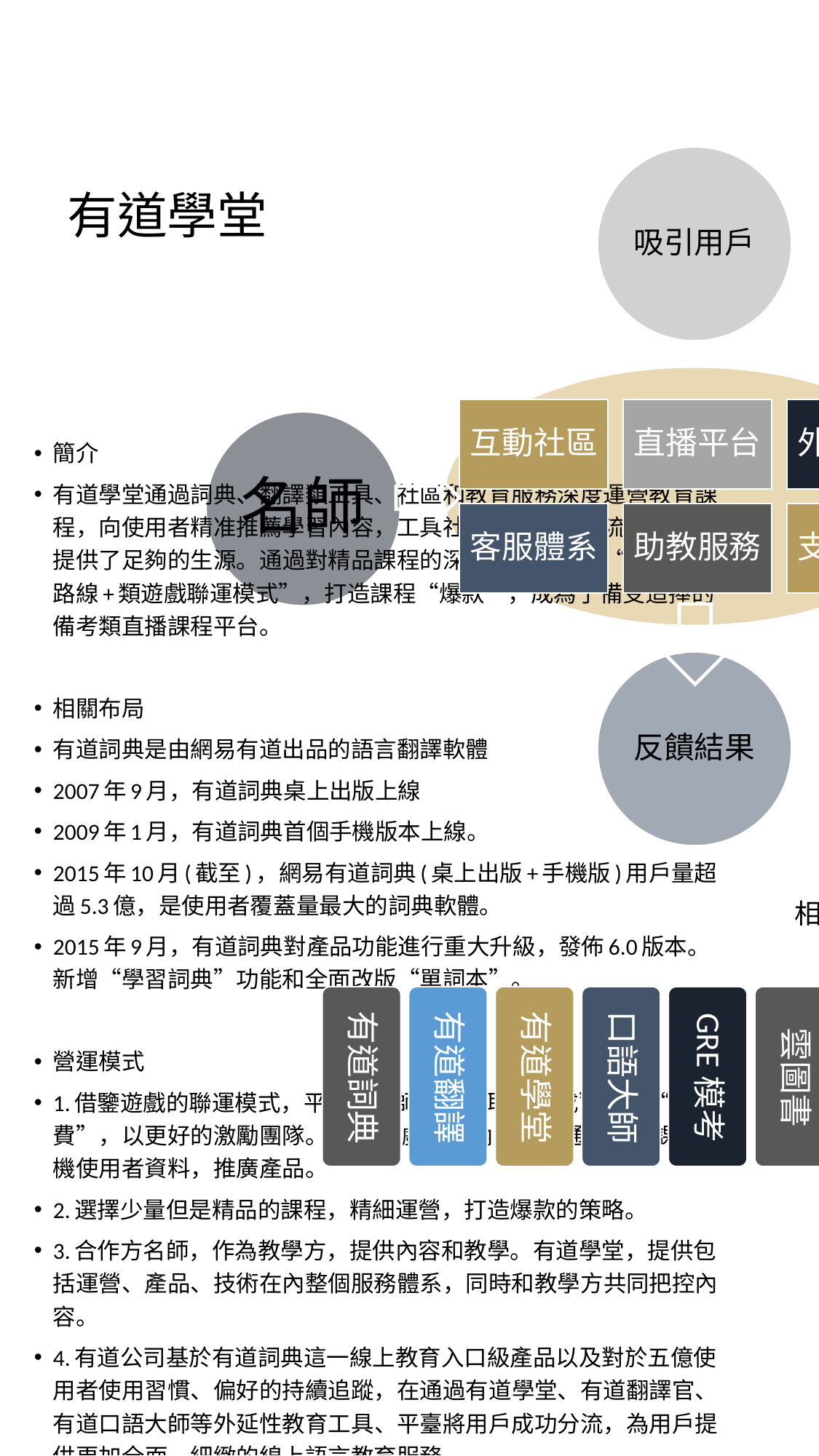

# 有道學堂

吸引用戶
學生
反饋結果
名師

互動社區
直播平台
外語工具
客服體系
助教服務
支付體系
簡介
有道學堂通過詞典、翻譯類工具、社區和教育服務深度運營教育課程，向使用者精准推薦學習內容，工具社區類的強勢導流，為平台提供了足夠的生源。通過對精品課程的深度運營，形成“精品課程路線+類遊戲聯運模式”，打造課程“爆款”，成為了備受追捧的備考類直播課程平台。

相關布局
有道詞典是由網易有道出品的語言翻譯軟體
2007年9月，有道詞典桌上出版上線
2009年1月，有道詞典首個手機版本上線。
2015年10月(截至)，網易有道詞典(桌上出版+手機版)用戶量超過5.3億，是使用者覆蓋量最大的詞典軟體。
2015年9月，有道詞典對產品功能進行重大升級，發佈6.0版本。新增“學習詞典”功能和全面改版“單詞本”。

營運模式
1.借鑒遊戲的聯運模式，平臺和教師之間採取“分成”而非“課時費”，以更好的激勵團隊。 借鑒遊戲的“內測”，通過公開課手機使用者資料，推廣產品。
2.選擇少量但是精品的課程，精細運營，打造爆款的策略。
3.合作方名師，作為教學方，提供內容和教學。有道學堂，提供包括運營、產品、技術在內整個服務體系，同時和教學方共同把控內容。
4.有道公司基於有道詞典這一線上教育入口級產品以及對於五億使用者使用習慣、偏好的持續追蹤，在通過有道學堂、有道翻譯官、有道口語大師等外延性教育工具、平臺將用戶成功分流，為用戶提供更加全面、細緻的線上語言教育服務。

有道詞典
有道翻譯
有道學堂
口語大師
GRE模考
雲圖書
有道翻譯官
四六級備考
網易公開課
相關產品